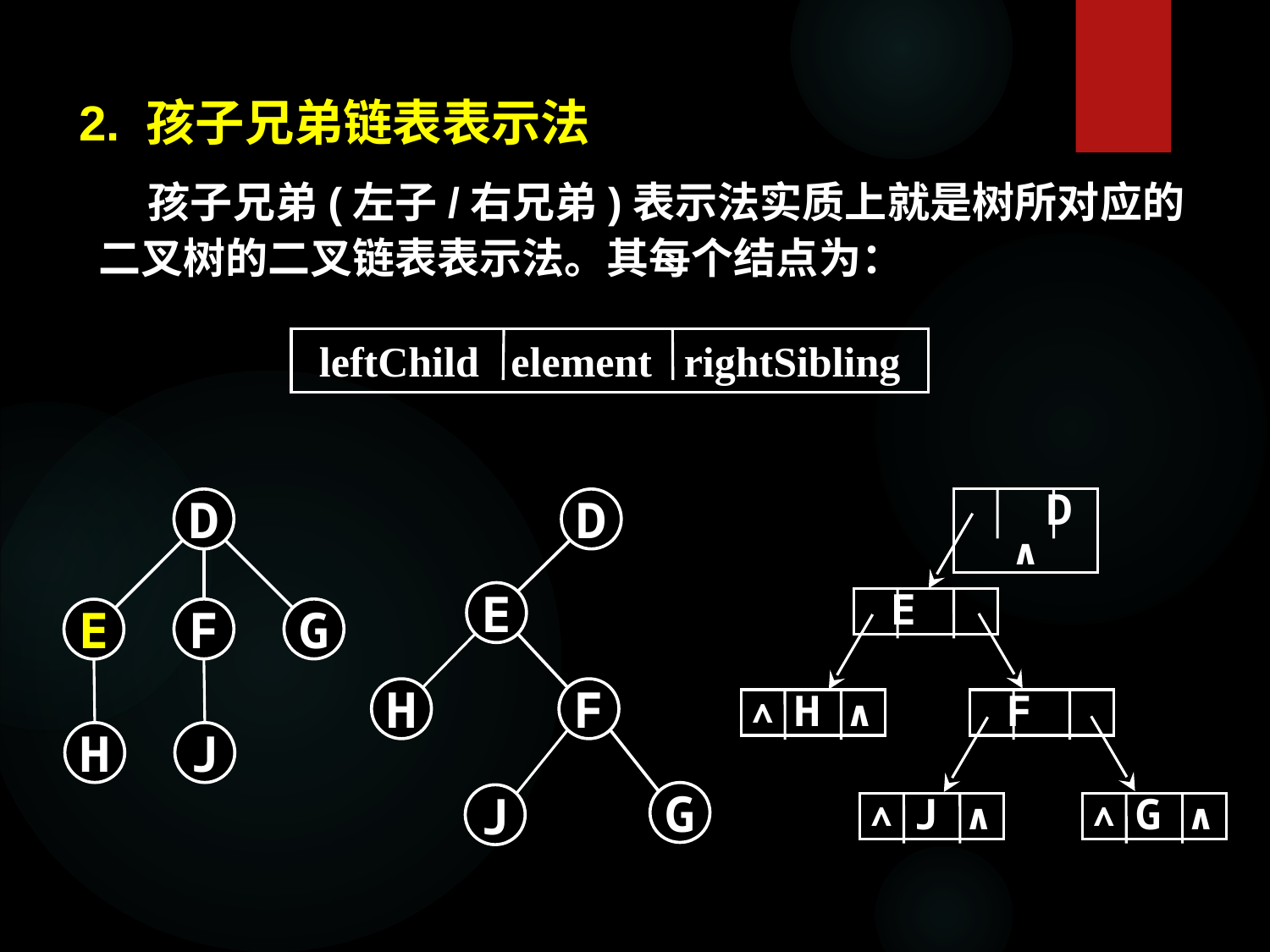

2. 孩子兄弟链表表示法
    孩子兄弟(左子/右兄弟)表示法实质上就是树所对应的二叉树的二叉链表表示法。其每个结点为：
leftChild   element   rightSibling

   D ∧

E

∧ H ∧

F

∧ J ∧

∧ G ∧

D
F
G
E
H
J
D
E
H
F
G
J